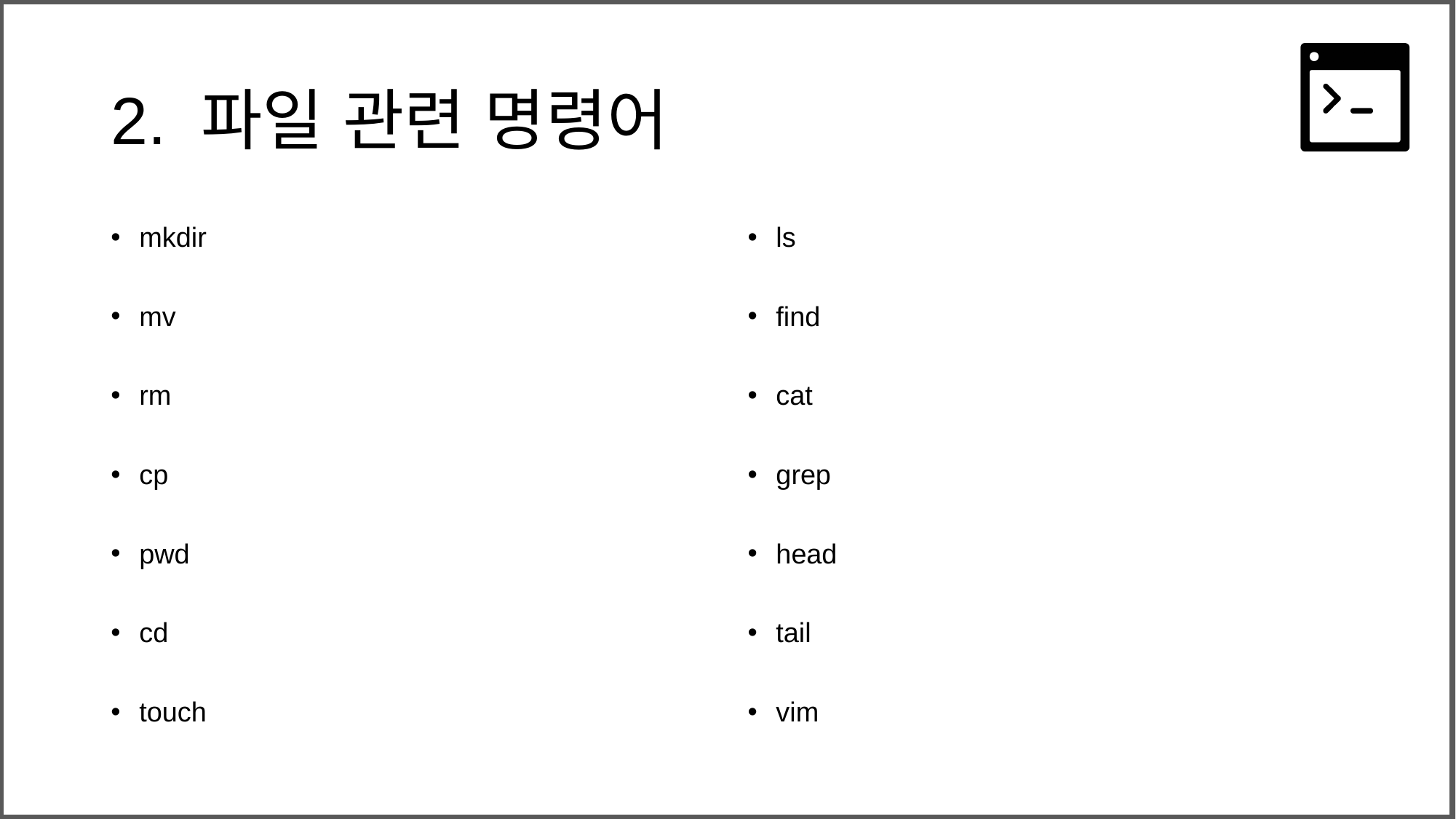

# 2. 파일 관련 명령어
mkdir

mv

rm

cp

pwd

cd

touch

ls

find

cat

grep

head

tail

vim